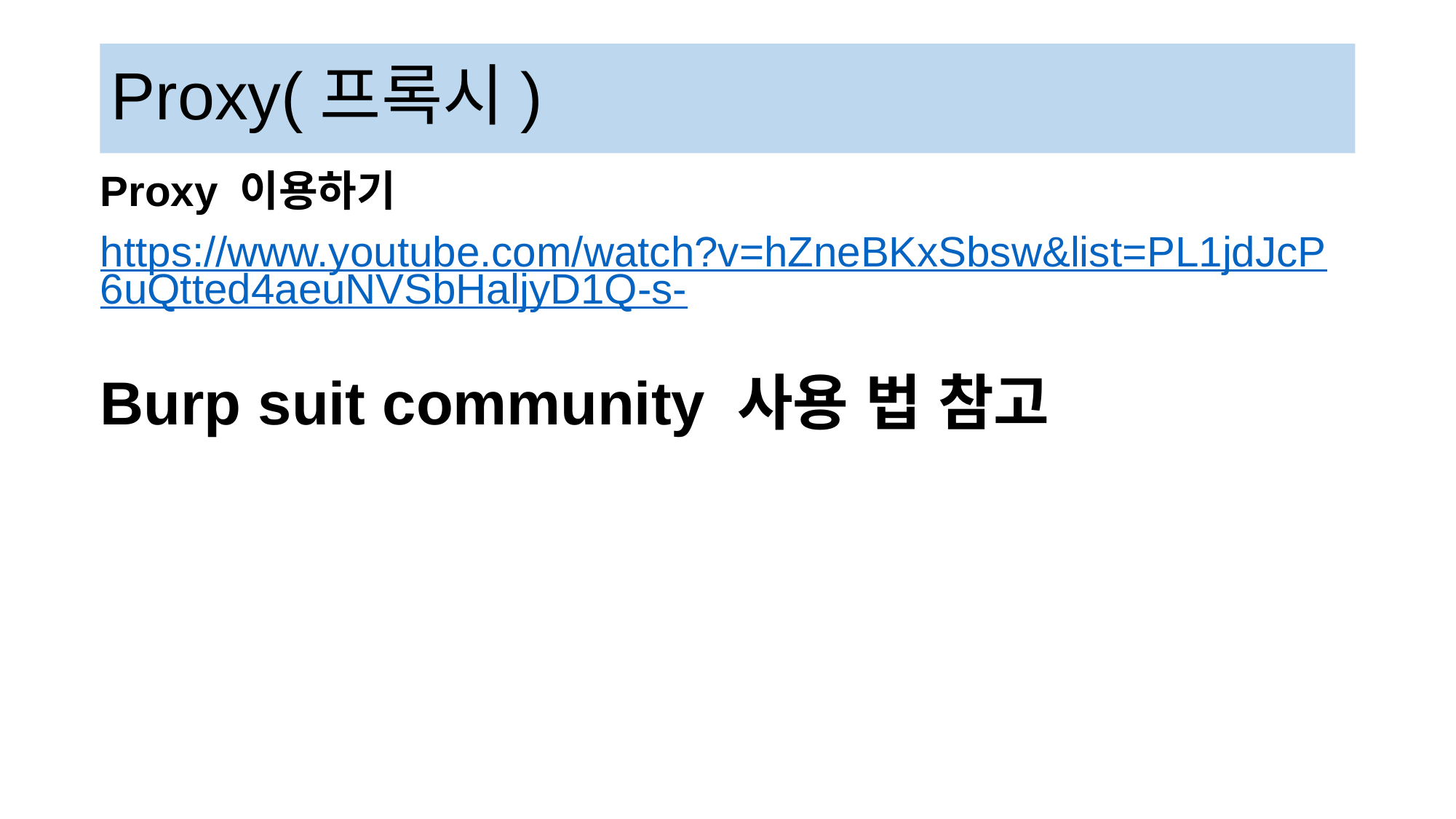

# Proxy(프록시)
Proxy 이용하기
https://www.youtube.com/watch?v=hZneBKxSbsw&list=PL1jdJcP6uQtted4aeuNVSbHaljyD1Q-s-

Burp suit community 사용 법 참고